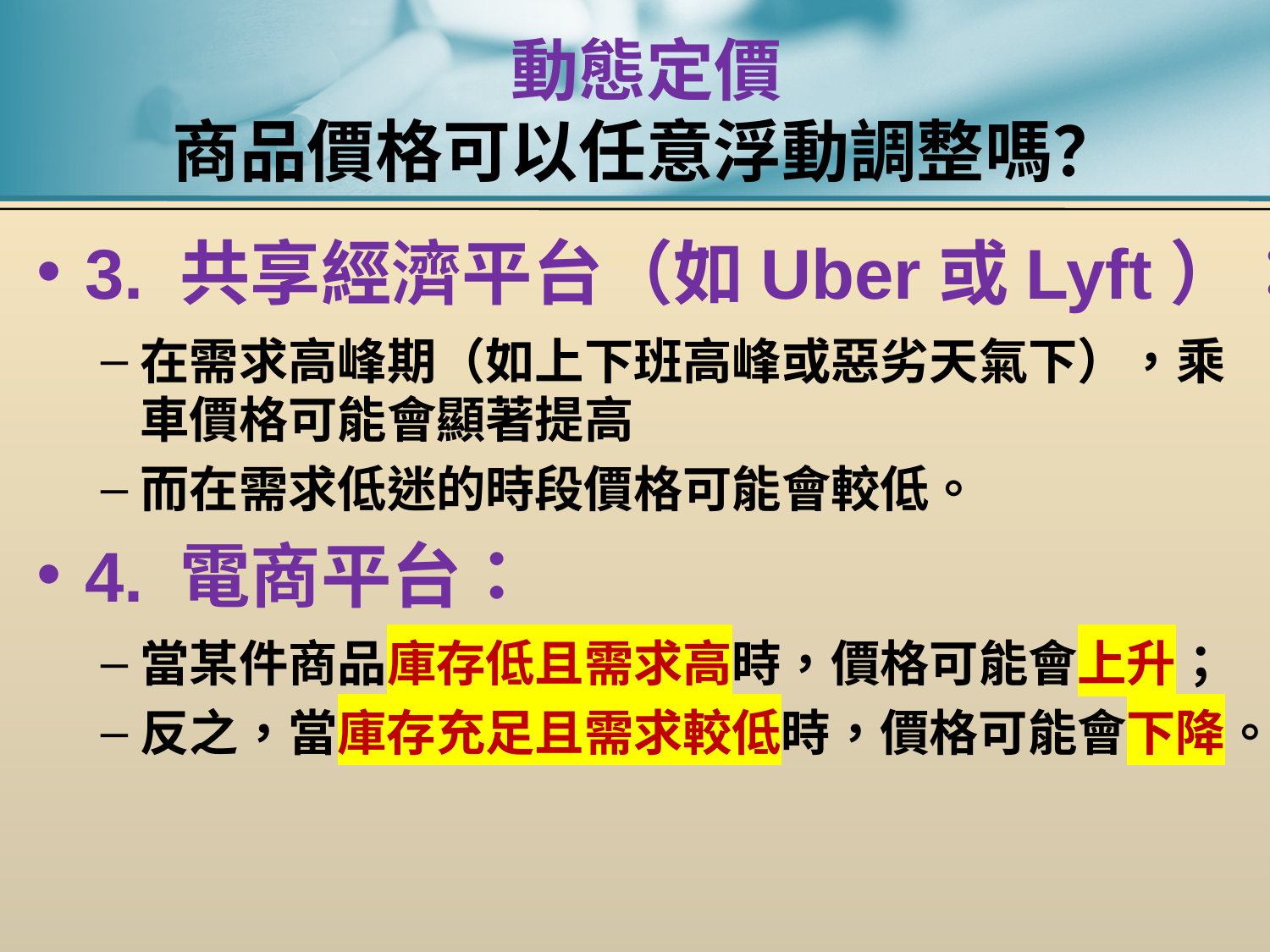

# 動態定價 商品價格可以任意浮動調整嗎？
3. 共享經濟平台（如Uber或Lyft）：
在需求高峰期（如上下班高峰或惡劣天氣下），乘車價格可能會顯著提高
而在需求低迷的時段價格可能會較低。
4. 電商平台：
當某件商品庫存低且需求高時，價格可能會上升；
反之，當庫存充足且需求較低時，價格可能會下降。